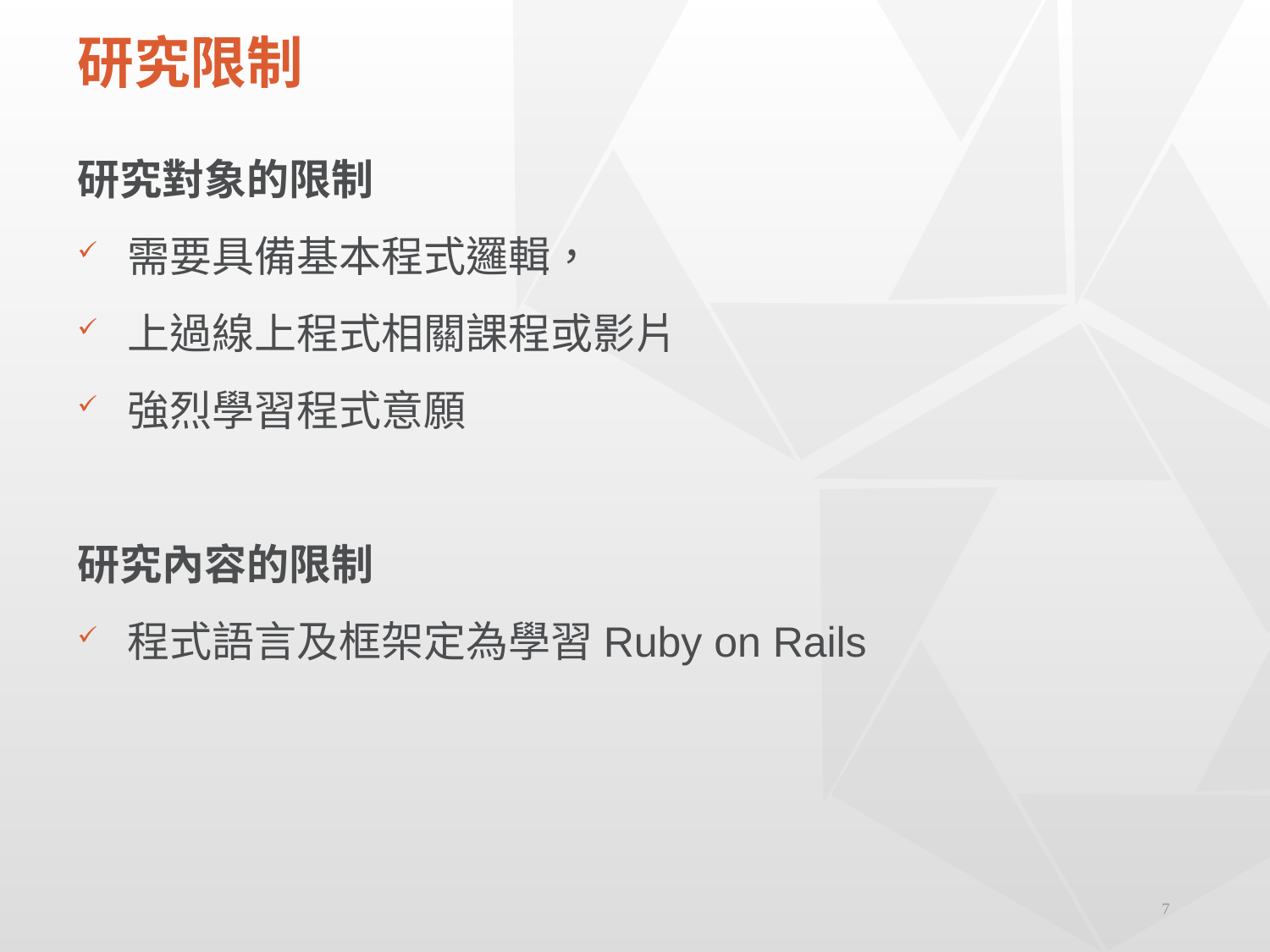

# 研究限制
研究對象的限制
需要具備基本程式邏輯，
上過線上程式相關課程或影片
強烈學習程式意願

研究內容的限制
程式語言及框架定為學習Ruby on Rails

7